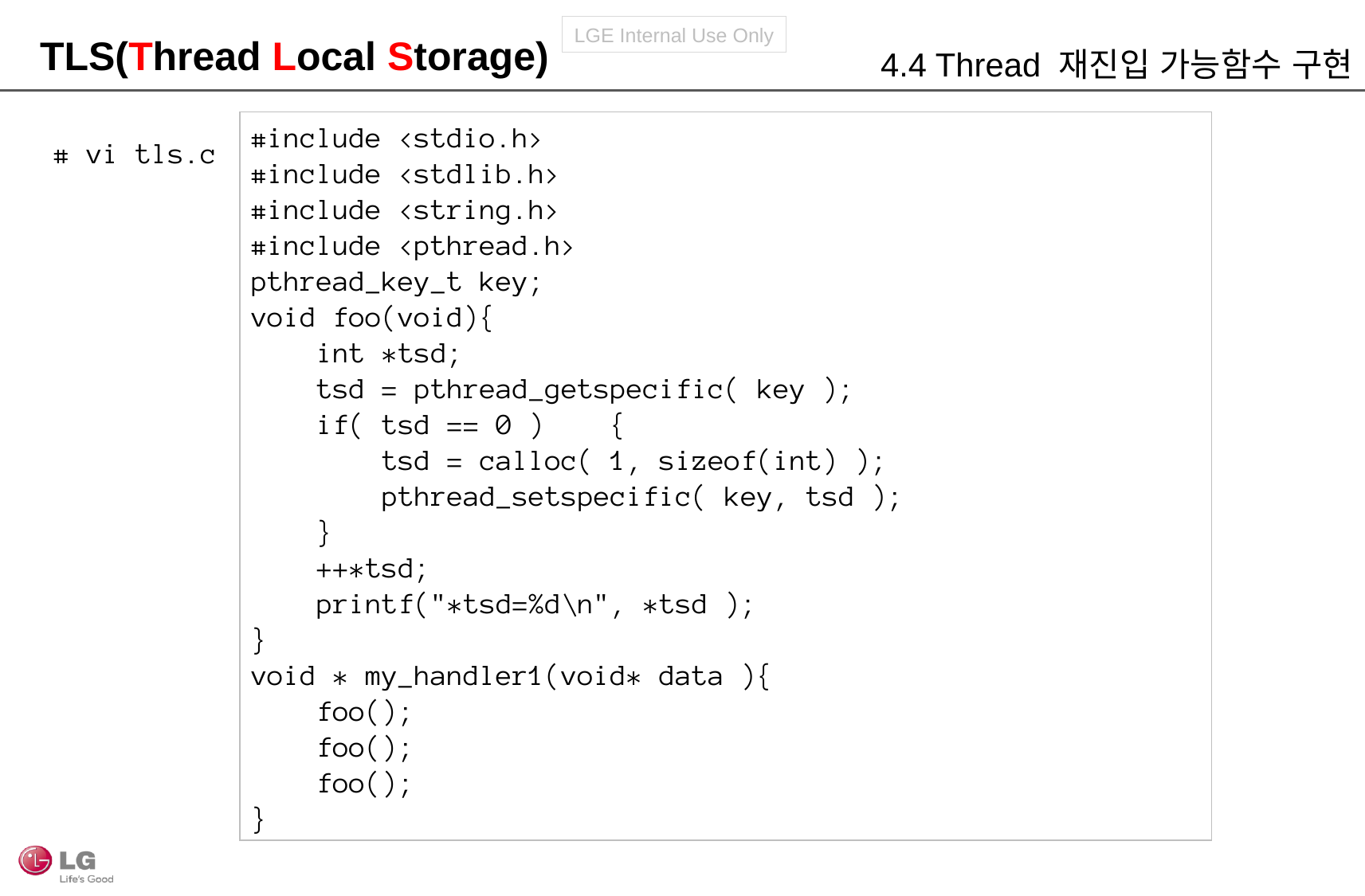

TLS(Thread Local Storage)
4.4 Thread 재진입 가능함수 구현

#include <stdio.h>
#include <stdlib.h>
#include <string.h>
#include <pthread.h>
pthread_key_t key;
void foo(void){
    int *tsd;
    tsd = pthread_getspecific( key );
    if( tsd == 0 )    {
        tsd = calloc( 1, sizeof(int) );
        pthread_setspecific( key, tsd );
    }
    ++*tsd;
    printf("*tsd=%d\n", *tsd );
}
void * my_handler1(void* data ){
    foo();
    foo();
    foo();
}
# vi tls.c